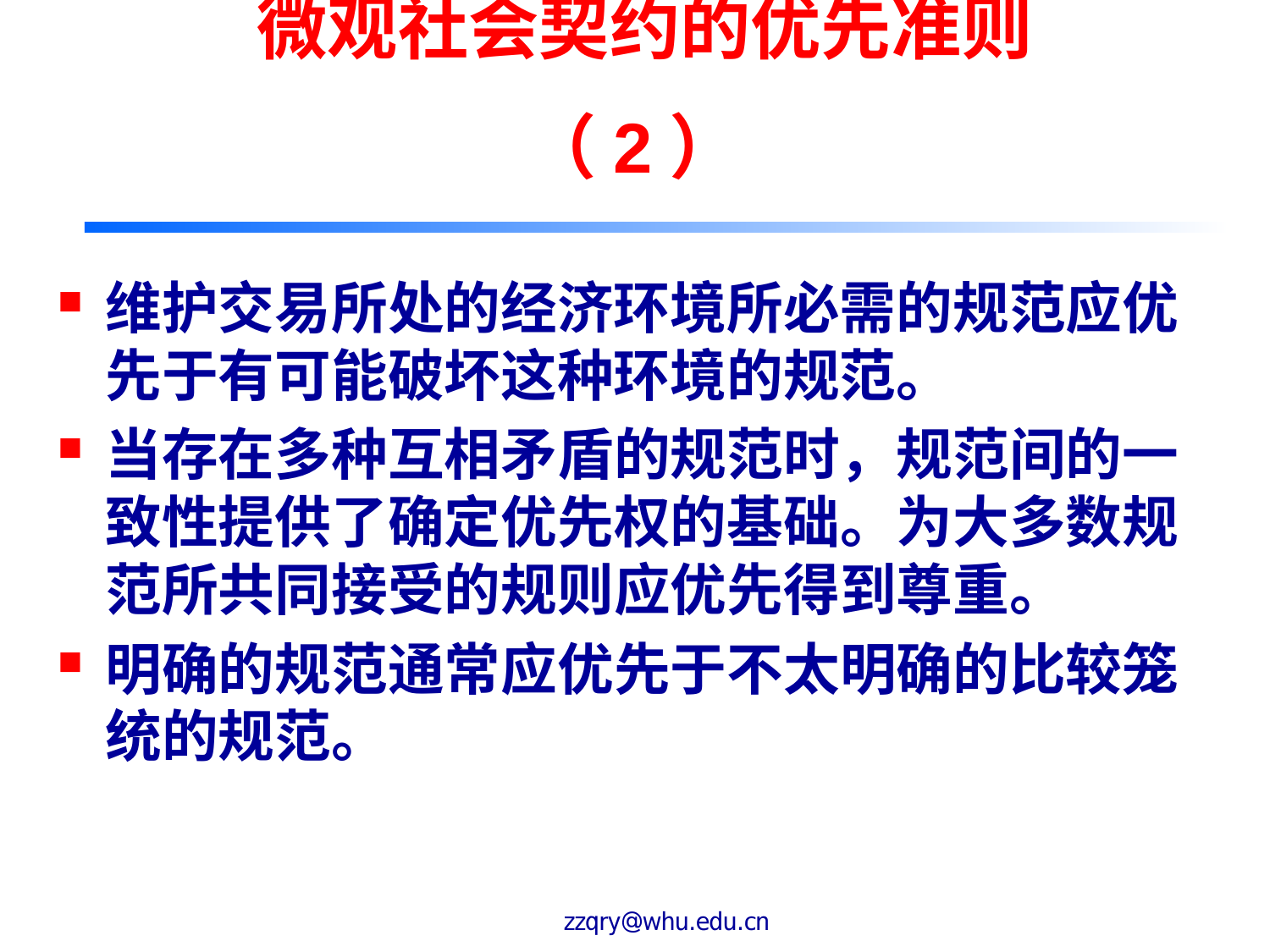

# 微观社会契约的优先准则（2）
维护交易所处的经济环境所必需的规范应优先于有可能破坏这种环境的规范。
当存在多种互相矛盾的规范时，规范间的一致性提供了确定优先权的基础。为大多数规范所共同接受的规则应优先得到尊重。
明确的规范通常应优先于不太明确的比较笼统的规范。

zzqry@whu.edu.cn